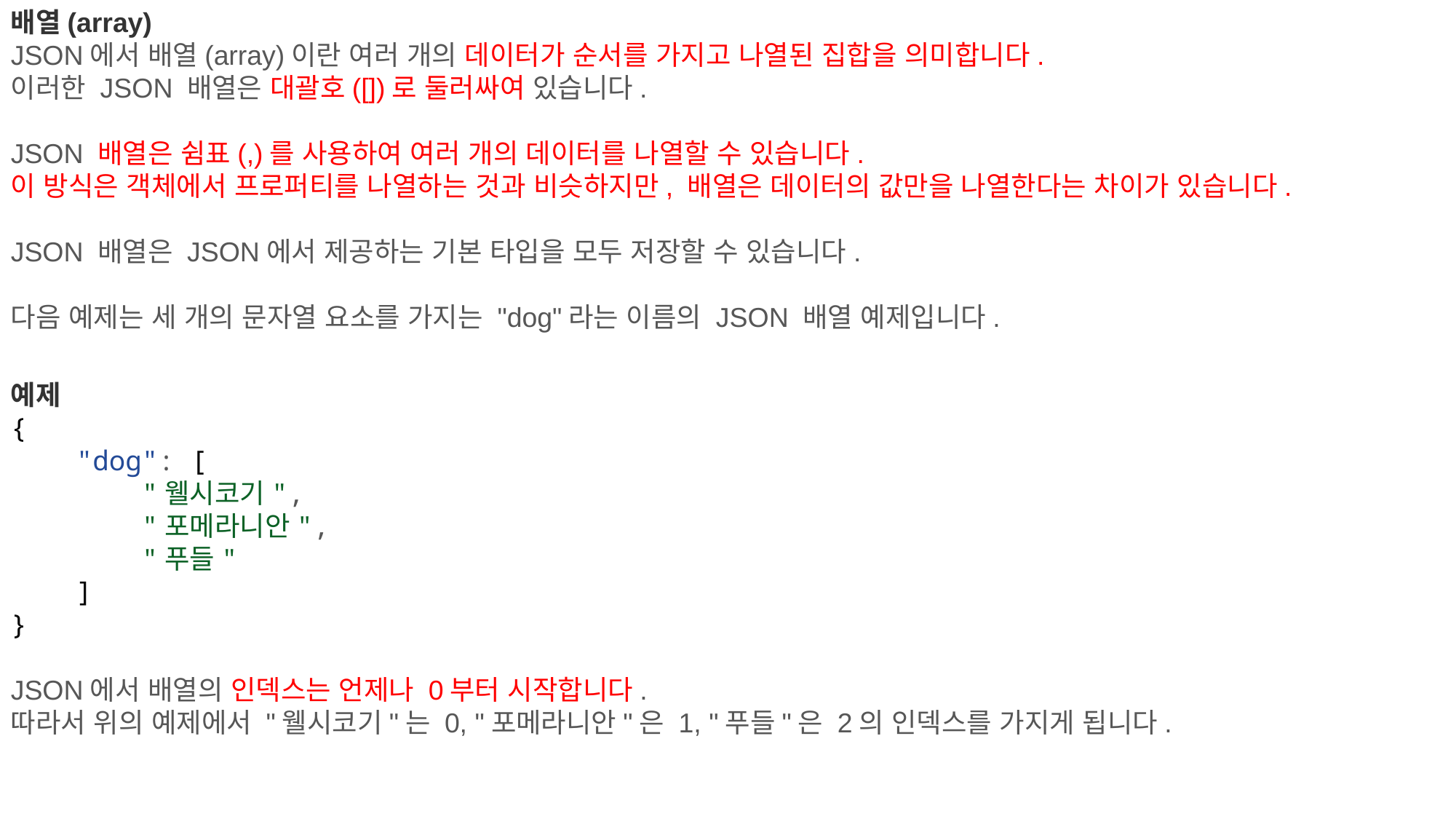

배열(array)
JSON에서 배열(array)이란 여러 개의 데이터가 순서를 가지고 나열된 집합을 의미합니다.
이러한 JSON 배열은 대괄호([])로 둘러싸여 있습니다.

JSON 배열은 쉼표(,)를 사용하여 여러 개의 데이터를 나열할 수 있습니다.
이 방식은 객체에서 프로퍼티를 나열하는 것과 비슷하지만, 배열은 데이터의 값만을 나열한다는 차이가 있습니다.

JSON 배열은 JSON에서 제공하는 기본 타입을 모두 저장할 수 있습니다.

다음 예제는 세 개의 문자열 요소를 가지는 "dog"라는 이름의 JSON 배열 예제입니다.
예제
{
    "dog": [
        "웰시코기",
        "포메라니안",
        "푸들"
    ]
}

JSON에서 배열의 인덱스는 언제나 0부터 시작합니다.
따라서 위의 예제에서 "웰시코기"는 0, "포메라니안"은 1, "푸들"은 2의 인덱스를 가지게 됩니다.